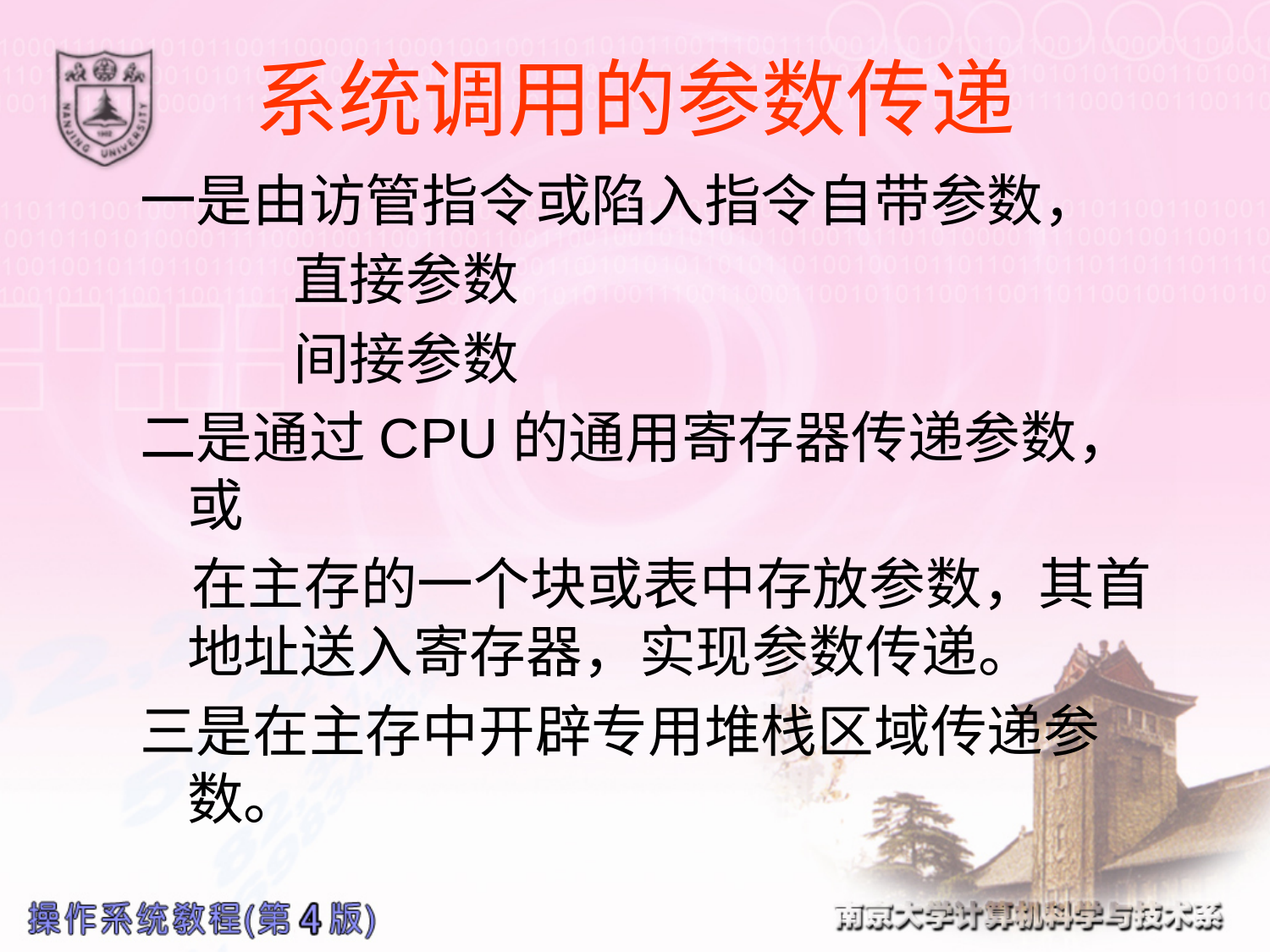

# 系统调用的参数传递
一是由访管指令或陷入指令自带参数，
           直接参数
           间接参数
二是通过CPU的通用寄存器传递参数，或
   在主存的一个块或表中存放参数，其首地址送入寄存器，实现参数传递。
三是在主存中开辟专用堆栈区域传递参数。